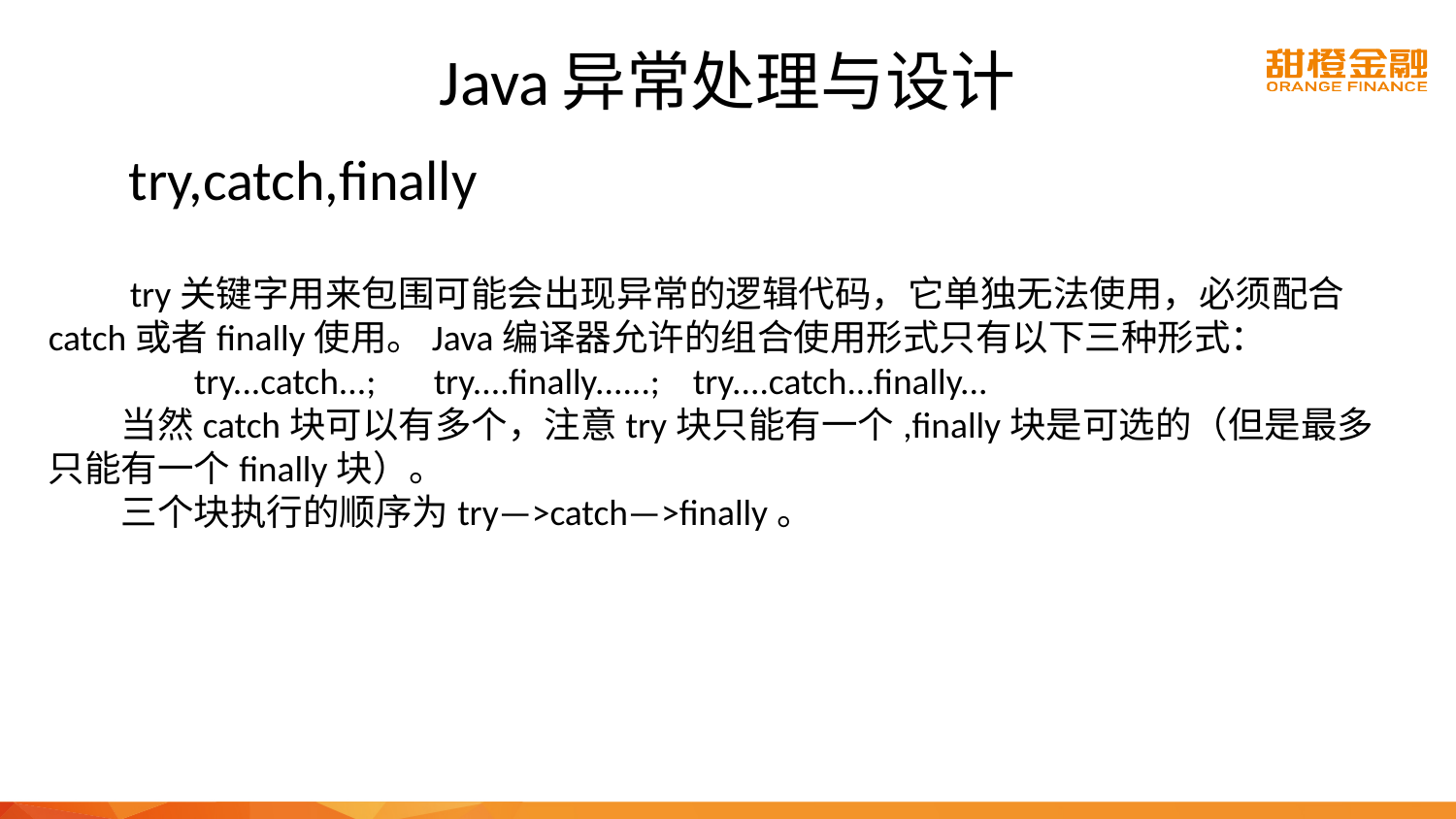

# Java异常处理与设计
try,catch,finally

　　try关键字用来包围可能会出现异常的逻辑代码，它单独无法使用，必须配合catch或者finally使用。Java编译器允许的组合使用形式只有以下三种形式：　　    	try...catch...;       try....finally......;    try....catch...finally...
　　当然catch块可以有多个，注意try块只能有一个,finally块是可选的（但是最多只能有一个finally块）。
　　三个块执行的顺序为try—>catch—>finally。